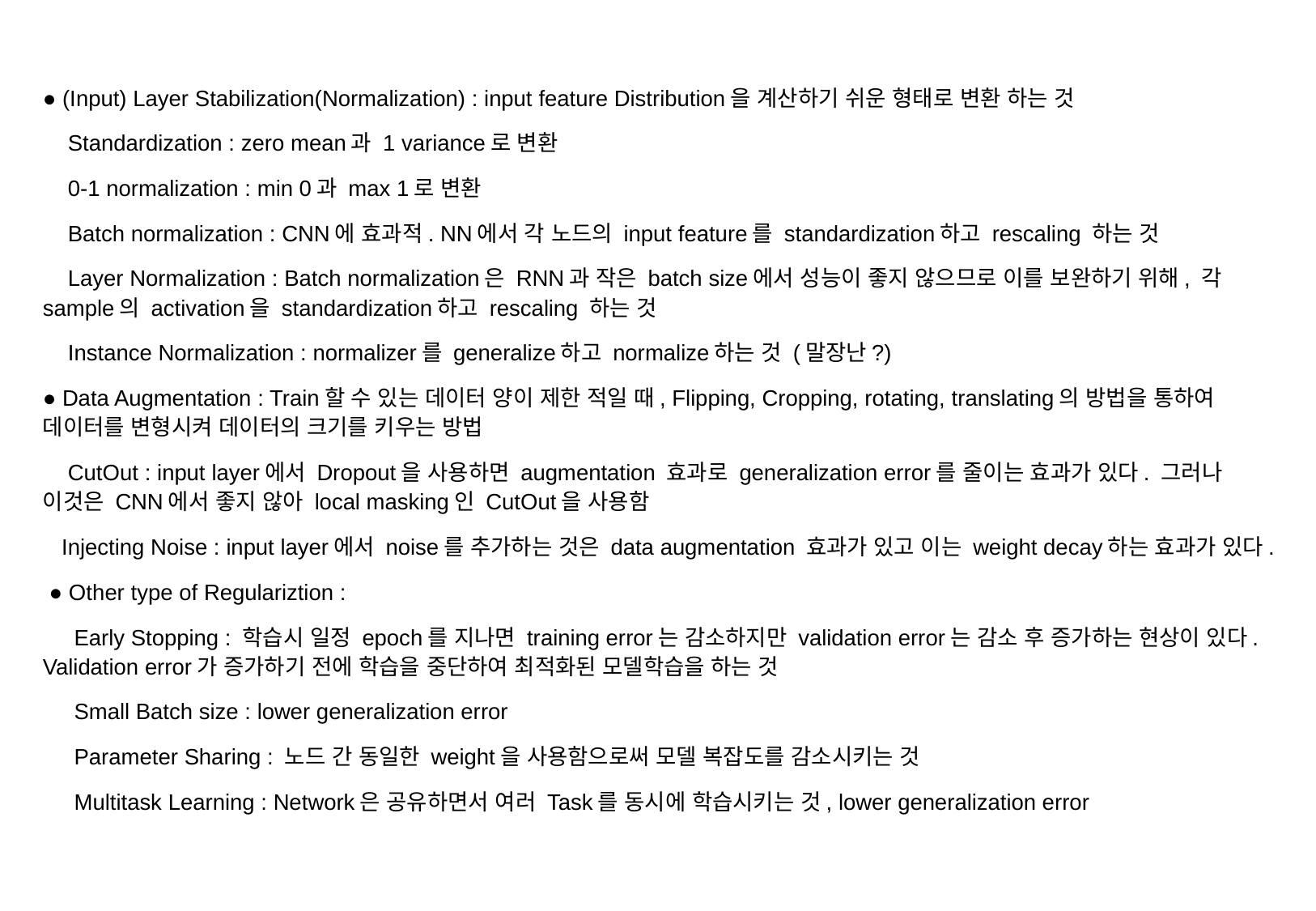

● (Input) Layer Stabilization(Normalization) : input feature Distribution을 계산하기 쉬운 형태로 변환 하는 것
    Standardization : zero mean과 1 variance로 변환
    0-1 normalization : min 0과 max 1로 변환
    Batch normalization : CNN에 효과적. NN에서 각 노드의 input feature를 standardization하고 rescaling 하는 것
    Layer Normalization : Batch normalization은 RNN과 작은 batch size에서 성능이 좋지 않으므로 이를 보완하기 위해, 각 sample의 activation을 standardization하고 rescaling 하는 것
    Instance Normalization : normalizer를 generalize하고 normalize하는 것 (말장난?)
● Data Augmentation : Train할 수 있는 데이터 양이 제한 적일 때, Flipping, Cropping, rotating, translating의 방법을 통하여 데이터를 변형시켜 데이터의 크기를 키우는 방법
    CutOut : input layer에서 Dropout을 사용하면 augmentation 효과로 generalization error를 줄이는 효과가 있다. 그러나 이것은 CNN에서 좋지 않아 local masking인 CutOut을 사용함
   Injecting Noise : input layer에서 noise를 추가하는 것은 data augmentation 효과가 있고 이는 weight decay하는 효과가 있다.
 ● Other type of Regulariztion :
     Early Stopping : 학습시 일정 epoch를 지나면 training error는 감소하지만 validation error는 감소 후 증가하는 현상이 있다. Validation error가 증가하기 전에 학습을 중단하여 최적화된 모델학습을 하는 것
     Small Batch size : lower generalization error
     Parameter Sharing : 노드 간 동일한 weight을 사용함으로써 모델 복잡도를 감소시키는 것
     Multitask Learning : Network은 공유하면서 여러 Task를 동시에 학습시키는 것, lower generalization error